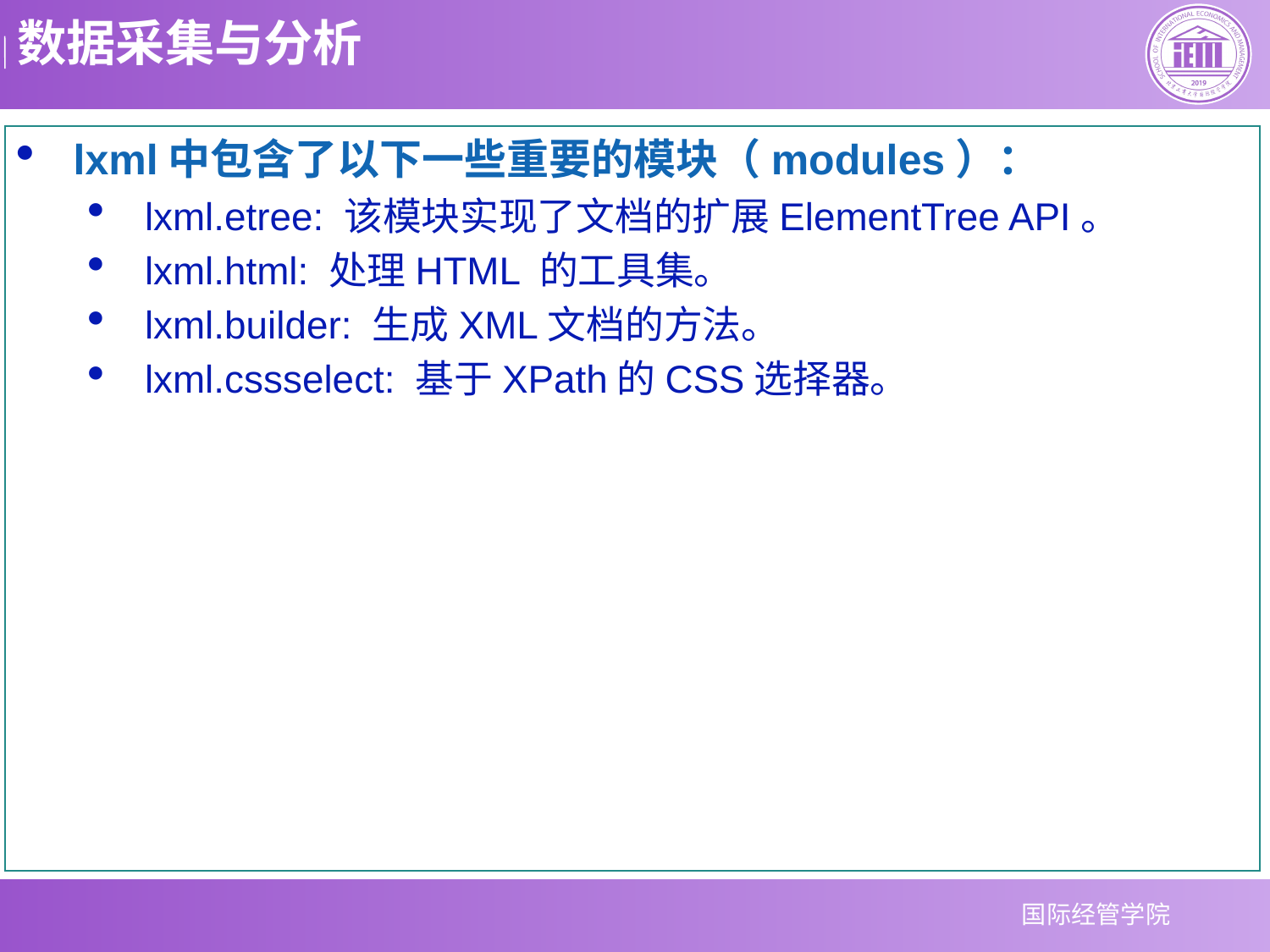

lxml中包含了以下一些重要的模块（modules）：
lxml.etree: 该模块实现了文档的扩展ElementTree API。
lxml.html: 处理HTML 的工具集。
lxml.builder: 生成XML文档的方法。
lxml.cssselect: 基于XPath的CSS选择器。